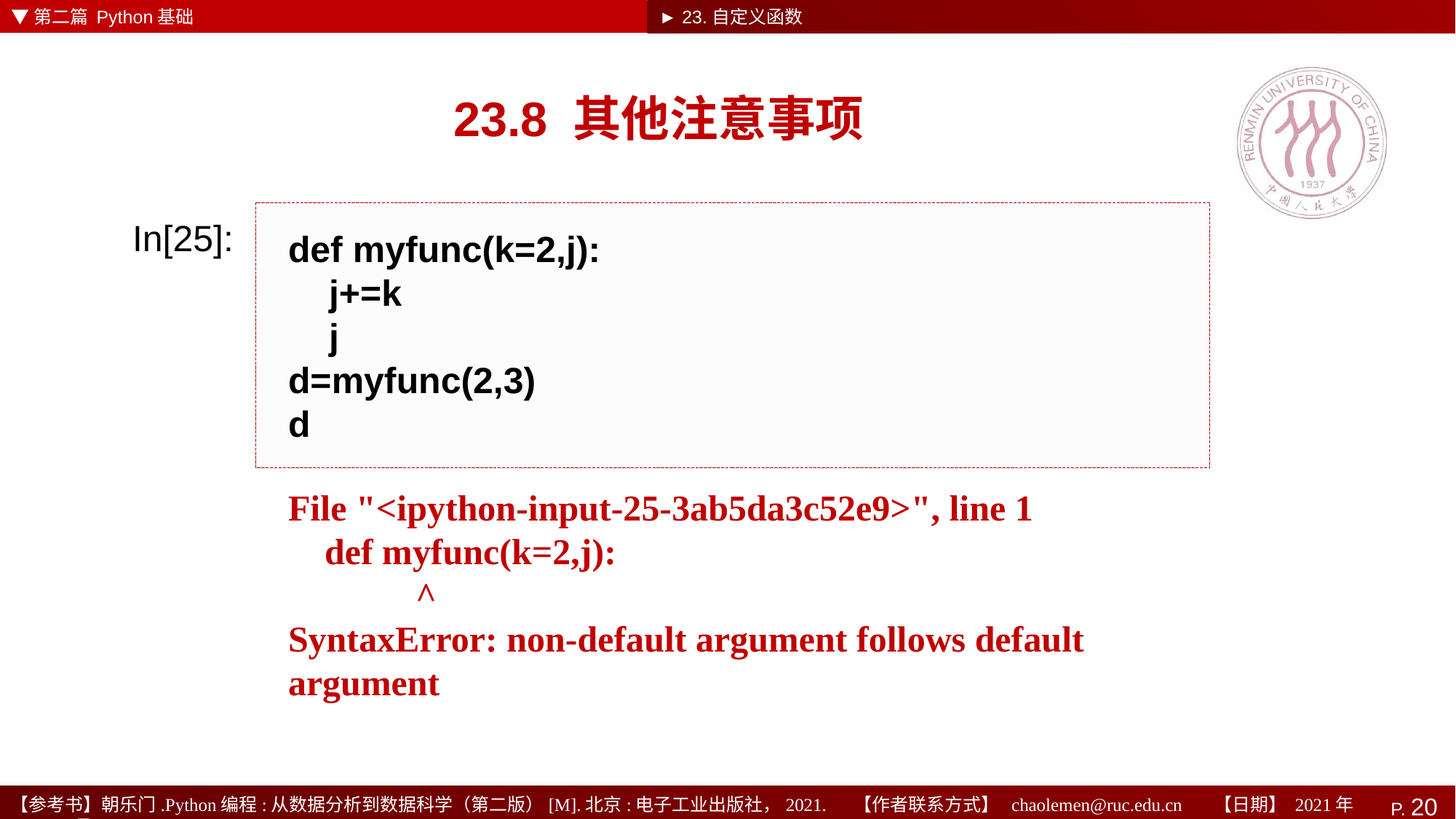

▼第二篇 Python基础
► 23.自定义函数
# 23.8 其他注意事项
def myfunc(k=2,j):
    j+=k
    j
d=myfunc(2,3)
d
In[25]:
File "<ipython-input-25-3ab5da3c52e9>", line 1
    def myfunc(k=2,j):
              ^
SyntaxError: non-default argument follows default argument